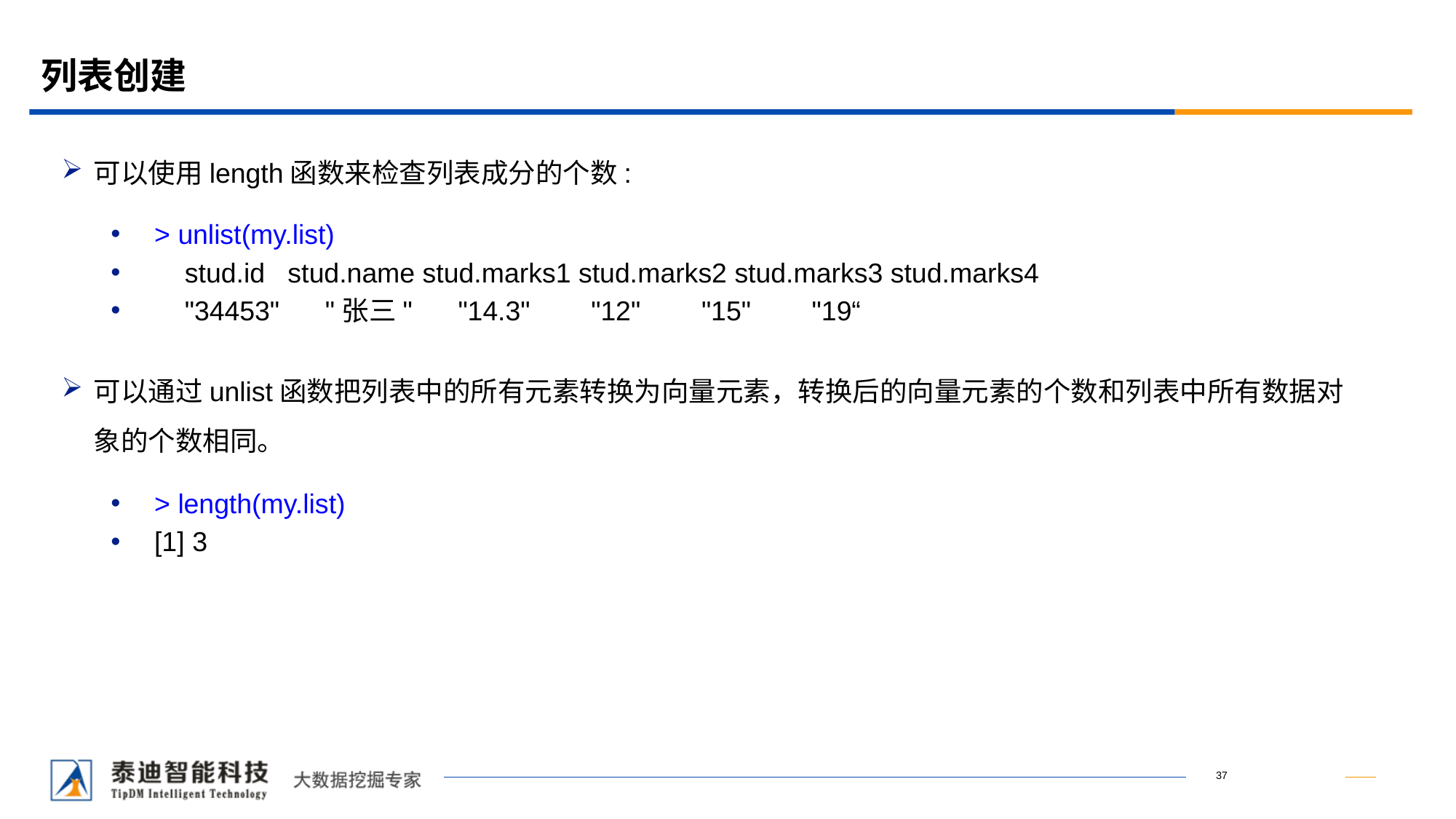

# 列表创建
可以使用length函数来检查列表成分的个数:

可以通过unlist函数把列表中的所有元素转换为向量元素，转换后的向量元素的个数和列表中所有数据对象的个数相同。

> unlist(my.list)
    stud.id   stud.name stud.marks1 stud.marks2 stud.marks3 stud.marks4
    "34453"      "张三"      "14.3"        "12"        "15"        "19“
> length(my.list)
[1] 3